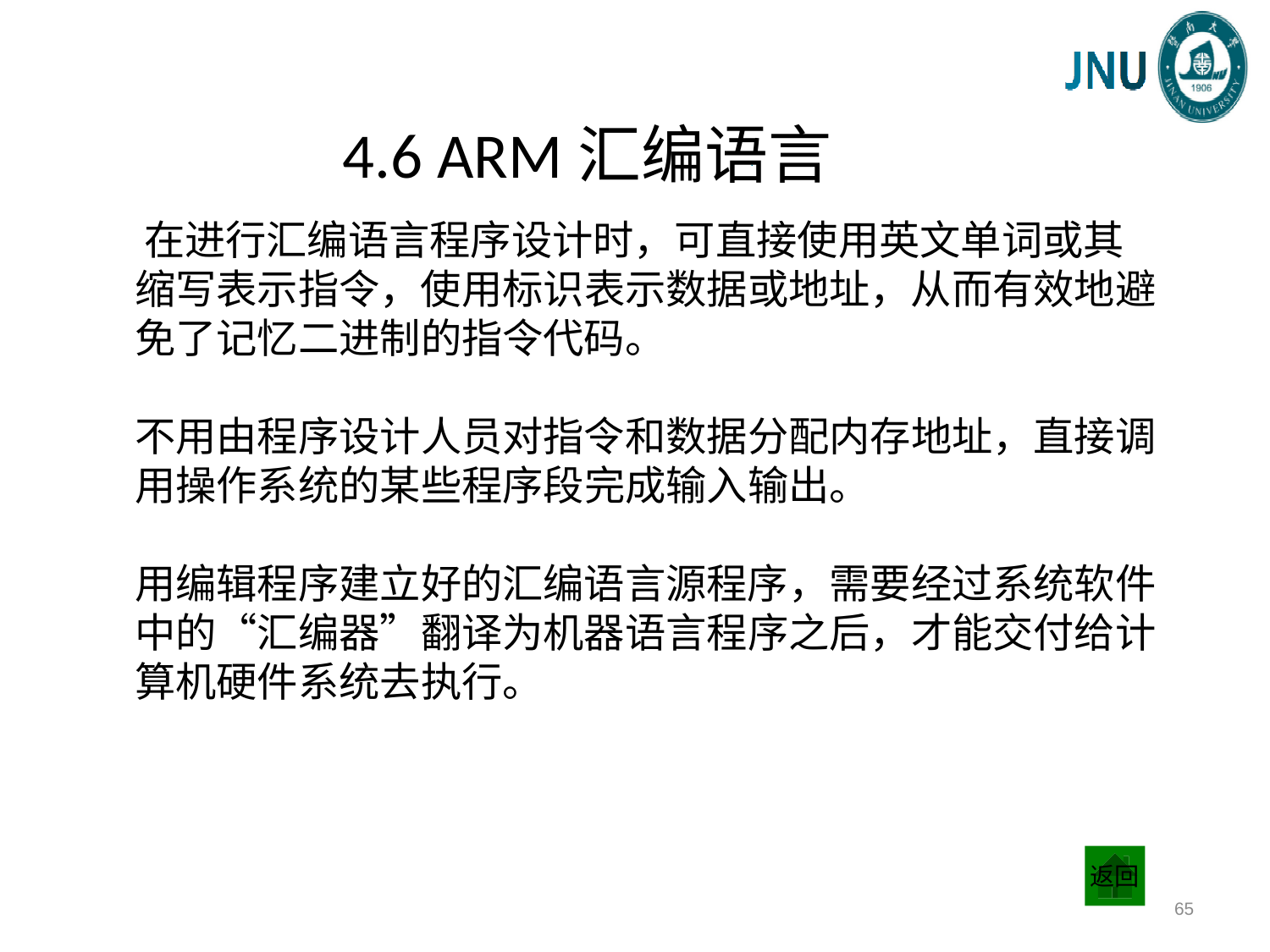

# 4.6 ARM汇编语言
    在进行汇编语言程序设计时，可直接使用英文单词或其缩写表示指令，使用标识表示数据或地址，从而有效地避免了记忆二进制的指令代码。
不用由程序设计人员对指令和数据分配内存地址，直接调用操作系统的某些程序段完成输入输出。
用编辑程序建立好的汇编语言源程序，需要经过系统软件中的“汇编器”翻译为机器语言程序之后，才能交付给计算机硬件系统去执行。

返回
65